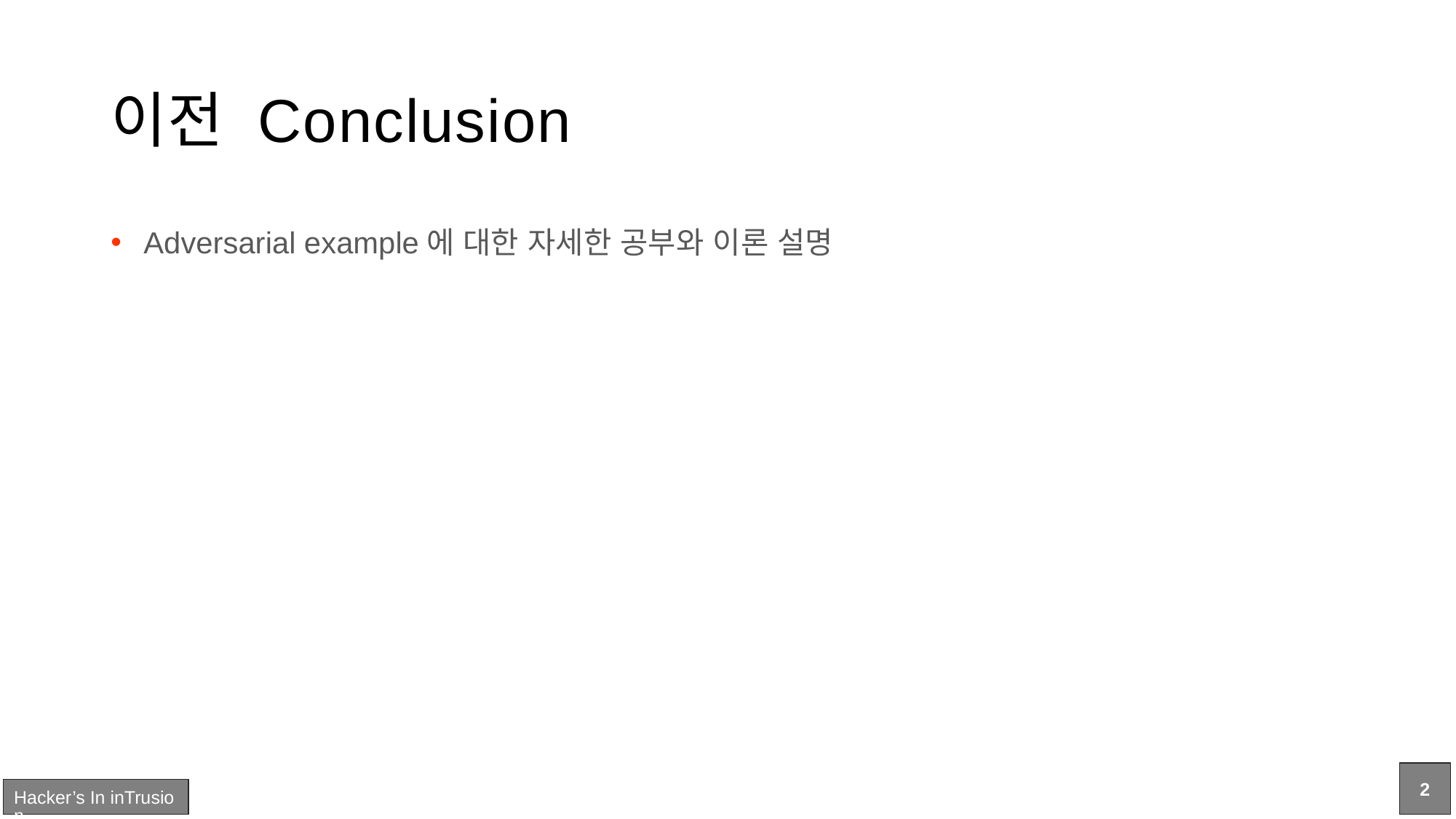

# 이전 Conclusion
Adversarial example에 대한 자세한 공부와 이론 설명
2
Hacker’s In inTrusion